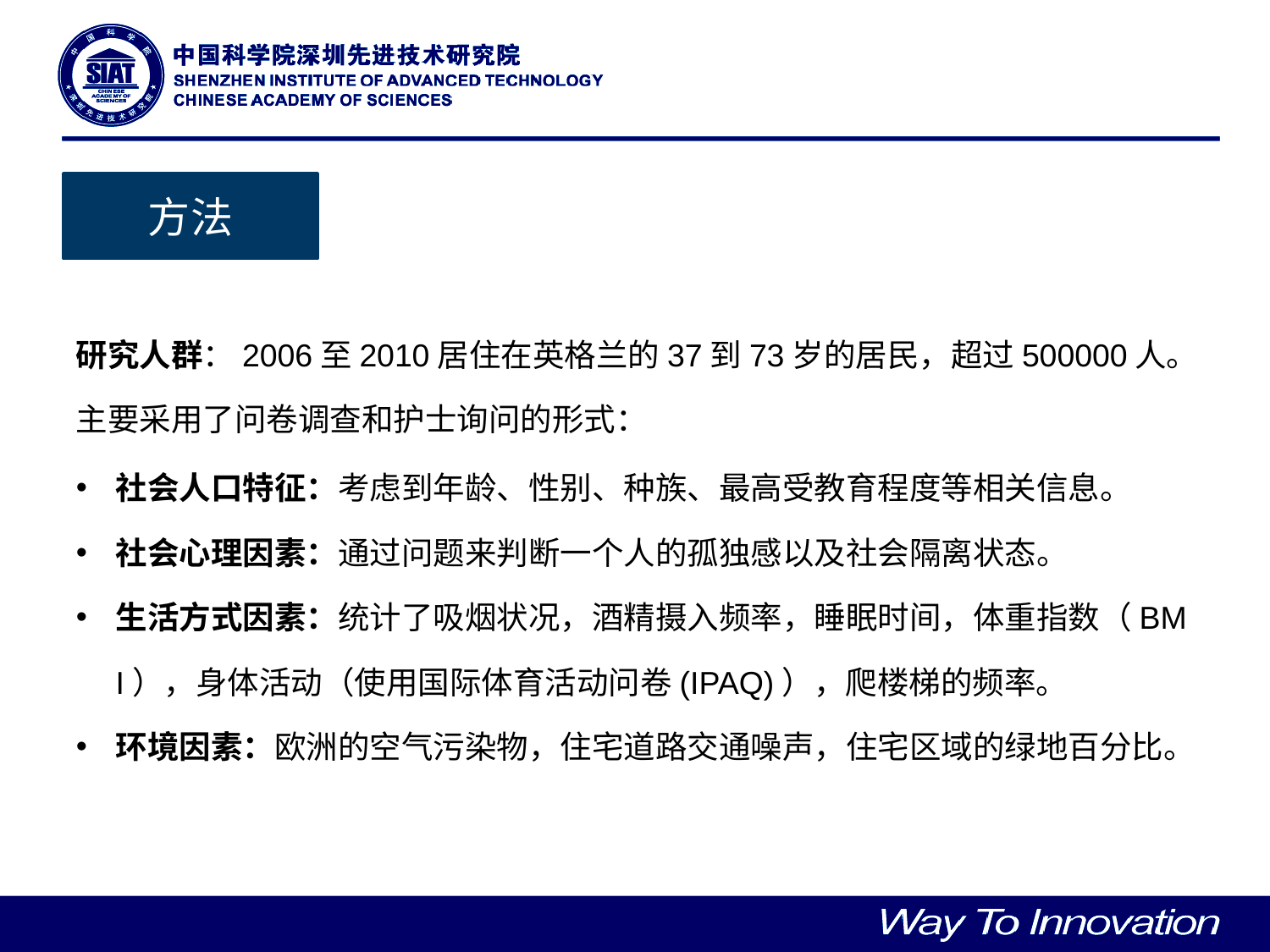

方法
研究人群：2006至2010居住在英格兰的37到73岁的居民，超过500000人。
主要采用了问卷调查和护士询问的形式：
社会人口特征：考虑到年龄、性别、种族、最高受教育程度等相关信息。
社会心理因素：通过问题来判断一个人的孤独感以及社会隔离状态。
生活方式因素：统计了吸烟状况，酒精摄入频率，睡眠时间，体重指数（BMI），身体活动（使用国际体育活动问卷(IPAQ)），爬楼梯的频率。
环境因素：欧洲的空气污染物，住宅道路交通噪声，住宅区域的绿地百分比。